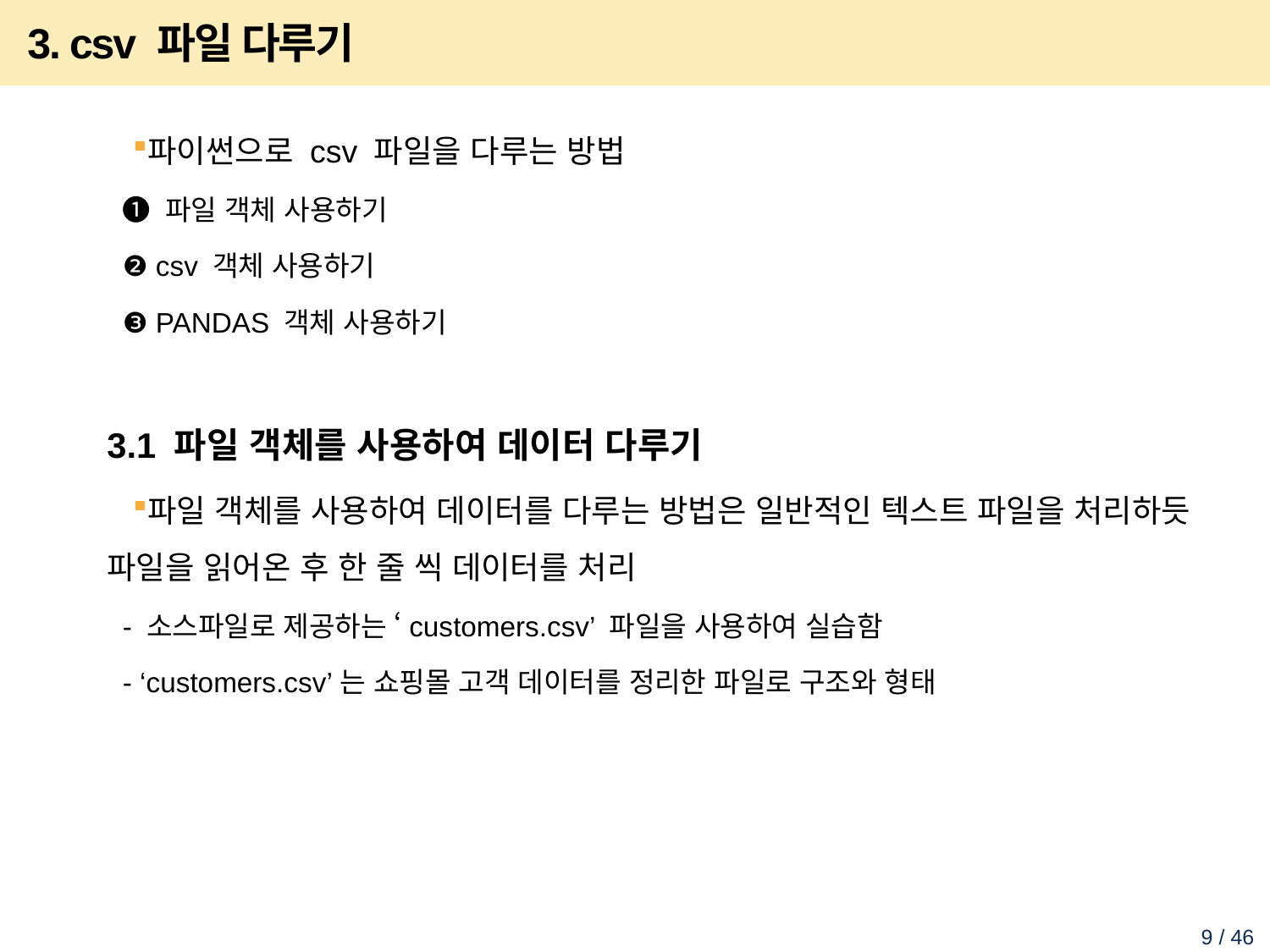

# 3. csv 파일 다루기
파이썬으로 csv 파일을 다루는 방법
  ❶ 파일 객체 사용하기
  ❷ csv 객체 사용하기
  ❸ PANDAS 객체 사용하기

3.1 파일 객체를 사용하여 데이터 다루기
파일 객체를 사용하여 데이터를 다루는 방법은 일반적인 텍스트 파일을 처리하듯 파일을 읽어온 후 한 줄 씩 데이터를 처리
  - 소스파일로 제공하는 ‘customers.csv’ 파일을 사용하여 실습함
  - ‘customers.csv’는 쇼핑몰 고객 데이터를 정리한 파일로 구조와 형태